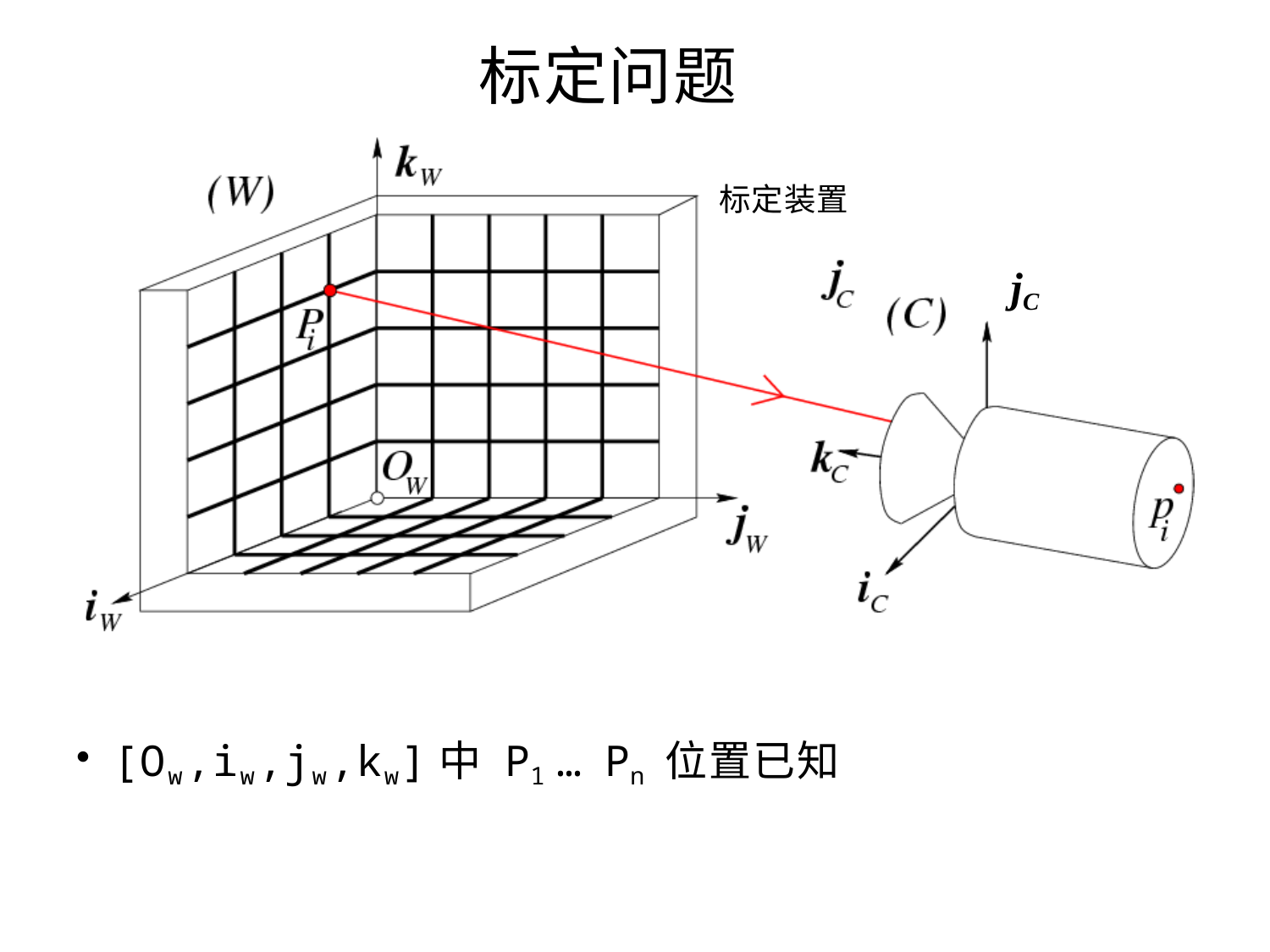

# 标定问题

标定装置

jC
[Ow,iw,jw,kw]中 P1 … Pn 位置已知